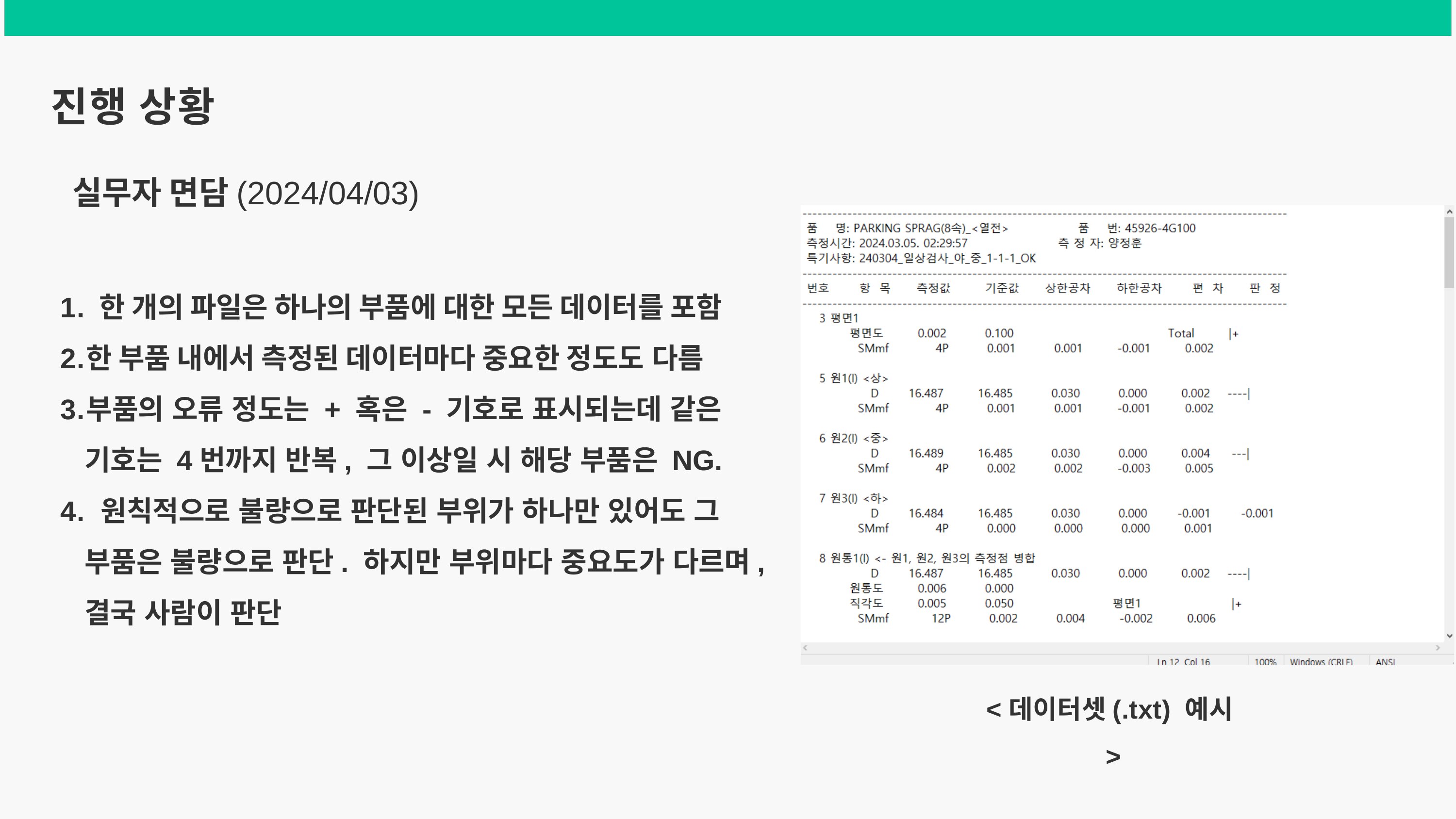

진행 상황
실무자 면담(2024/04/03)

 한 개의 파일은 하나의 부품에 대한 모든 데이터를 포함
한 부품 내에서 측정된 데이터마다 중요한 정도도 다름
부품의 오류 정도는 + 혹은 - 기호로 표시되는데 같은 기호는 4번까지 반복, 그 이상일 시 해당 부품은 NG.
 원칙적으로 불량으로 판단된 부위가 하나만 있어도 그 부품은 불량으로 판단. 하지만 부위마다 중요도가 다르며, 결국 사람이 판단
<데이터셋(.txt) 예시>